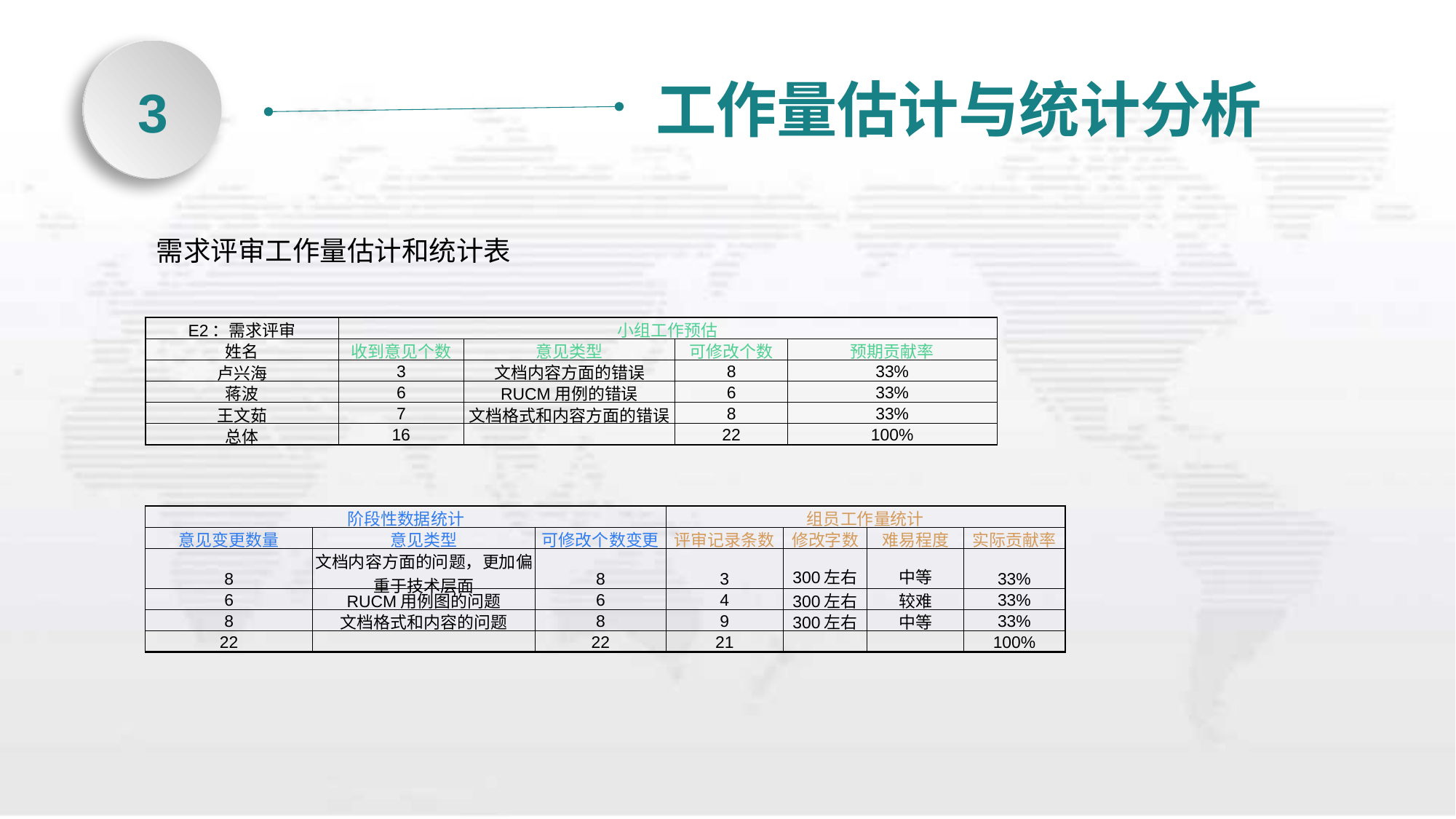

工作量估计与统计分析
3
需求评审工作量估计和统计表
| E2：需求评审 | 小组工作预估 |  |  |  |
| --- | --- | --- | --- | --- |
| 姓名 | 收到意见个数 | 意见类型 | 可修改个数 | 预期贡献率 |
| 卢兴海 | 3 | 文档内容方面的错误 | 8 | 33% |
| 蒋波 | 6 | RUCM用例的错误 | 6 | 33% |
| 王文茹 | 7 | 文档格式和内容方面的错误 | 8 | 33% |
| 总体 | 16 |  | 22 | 100% |
| 阶段性数据统计 |  |  | 组员工作量统计 |  |  |  |
| --- | --- | --- | --- | --- | --- | --- |
| 意见变更数量 | 意见类型 | 可修改个数变更 | 评审记录条数 | 修改字数 | 难易程度 | 实际贡献率 |
| 8 | 文档内容方面的问题，更加偏重于技术层面 | 8 | 3 | 300左右 | 中等 | 33% |
| 6 | RUCM用例图的问题 | 6 | 4 | 300左右 | 较难 | 33% |
| 8 | 文档格式和内容的问题 | 8 | 9 | 300左右 | 中等 | 33% |
| 22 |  | 22 | 21 |  |  | 100% |